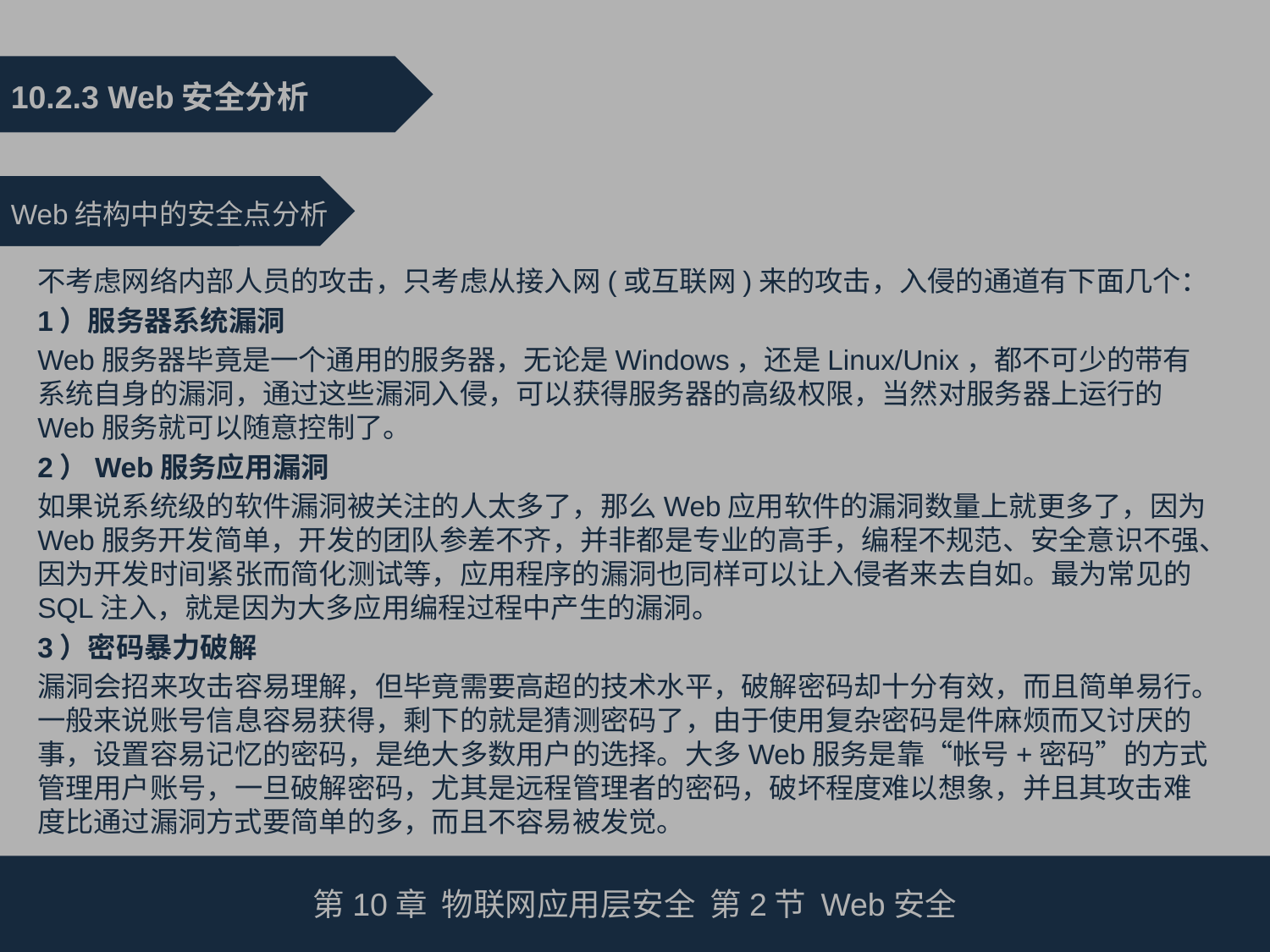

10.2.3 Web安全分析

Web结构中的安全点分析
不考虑网络内部人员的攻击，只考虑从接入网(或互联网)来的攻击，入侵的通道有下面几个：
1）服务器系统漏洞
Web服务器毕竟是一个通用的服务器，无论是Windows，还是Linux/Unix，都不可少的带有系统自身的漏洞，通过这些漏洞入侵，可以获得服务器的高级权限，当然对服务器上运行的Web服务就可以随意控制了。
2）Web服务应用漏洞
如果说系统级的软件漏洞被关注的人太多了，那么Web应用软件的漏洞数量上就更多了，因为Web服务开发简单，开发的团队参差不齐，并非都是专业的高手，编程不规范、安全意识不强、因为开发时间紧张而简化测试等，应用程序的漏洞也同样可以让入侵者来去自如。最为常见的SQL注入，就是因为大多应用编程过程中产生的漏洞。
3）密码暴力破解
漏洞会招来攻击容易理解，但毕竟需要高超的技术水平，破解密码却十分有效，而且简单易行。一般来说账号信息容易获得，剩下的就是猜测密码了，由于使用复杂密码是件麻烦而又讨厌的事，设置容易记忆的密码，是绝大多数用户的选择。大多Web服务是靠“帐号+密码”的方式管理用户账号，一旦破解密码，尤其是远程管理者的密码，破坏程度难以想象，并且其攻击难度比通过漏洞方式要简单的多，而且不容易被发觉。